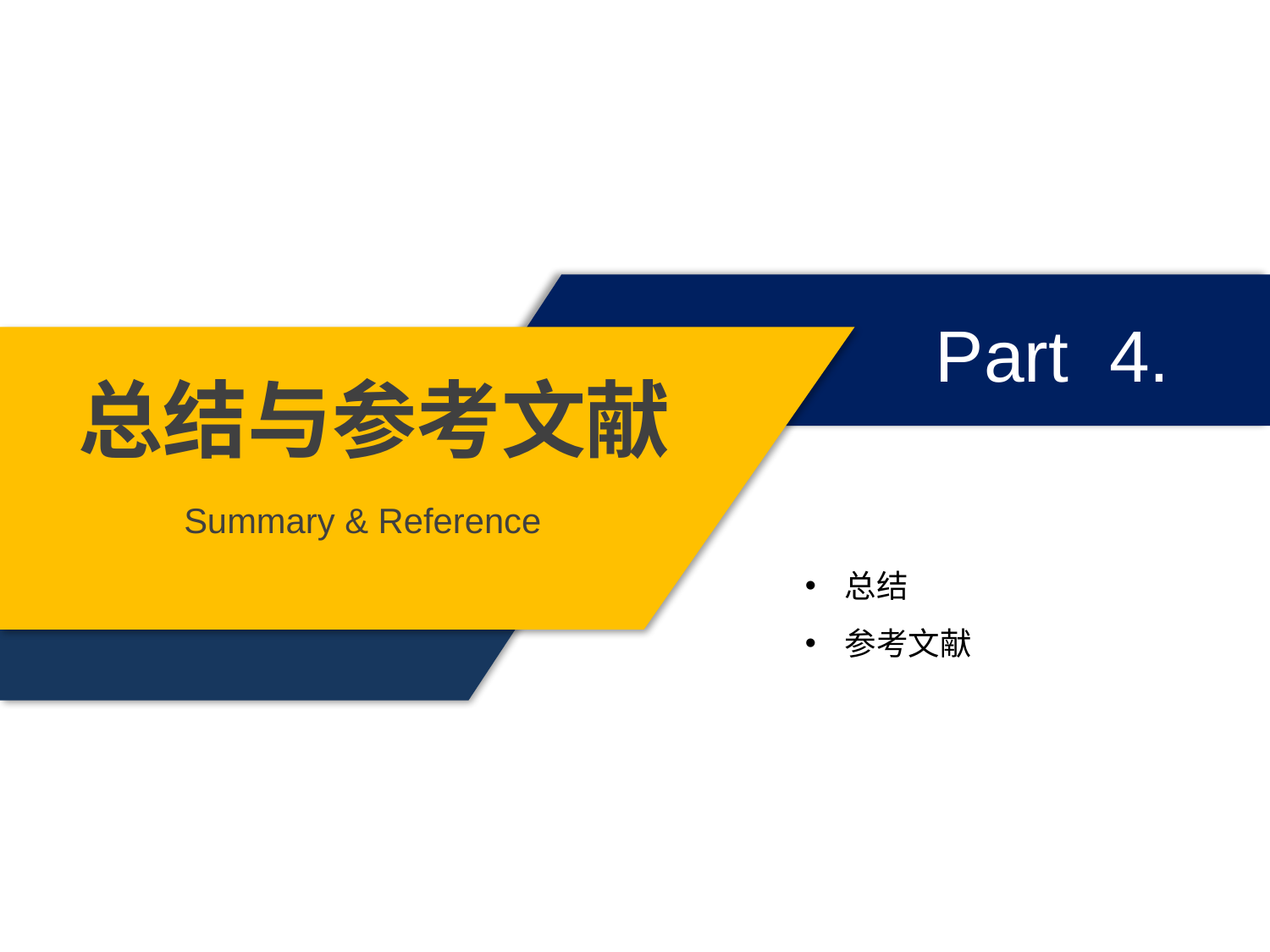

Part  4.

总结与参考文献
Summary & Reference
总结
参考文献